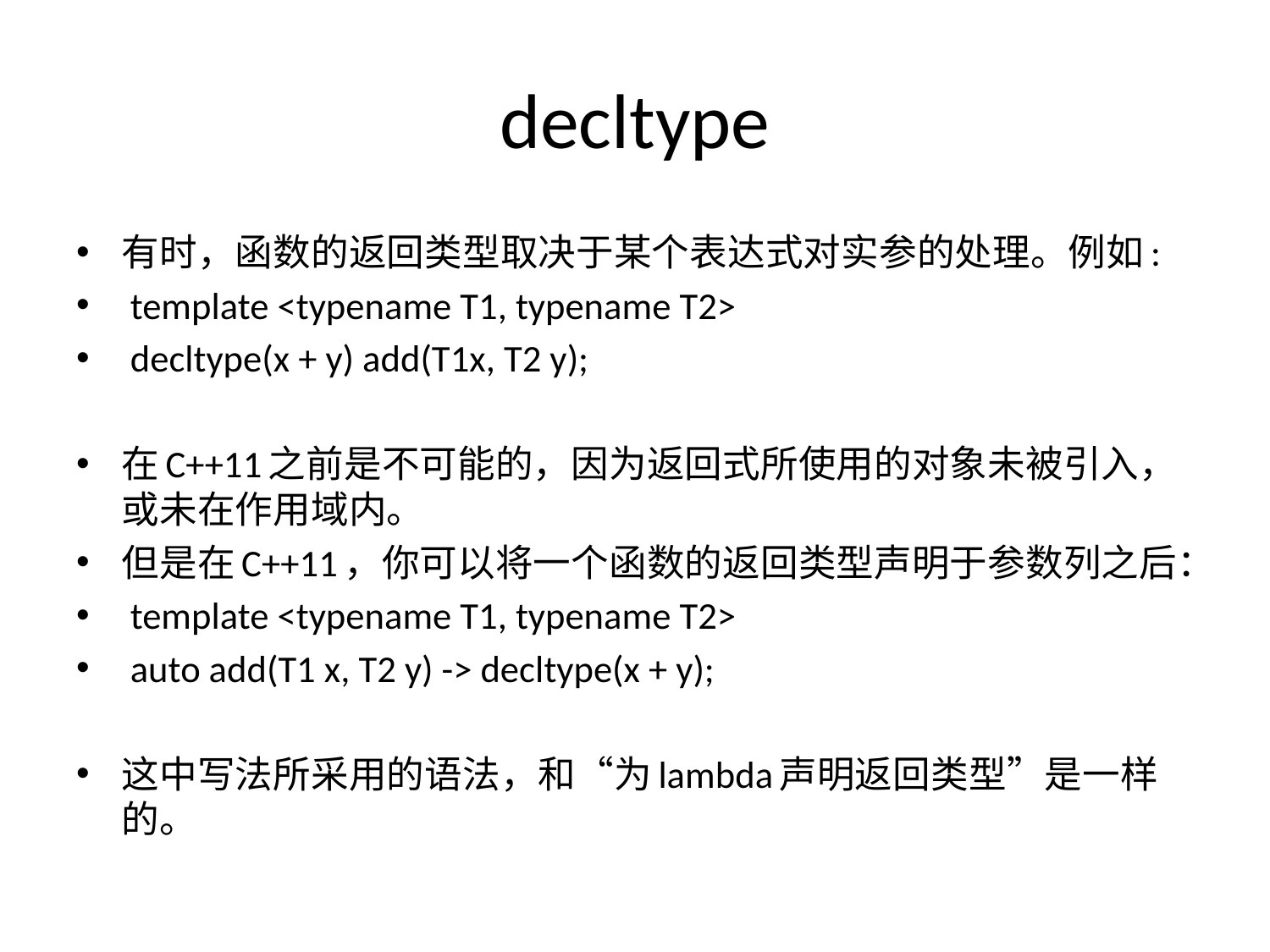

# decltype
有时，函数的返回类型取决于某个表达式对实参的处理。例如:
 template <typename T1, typename T2>
 decltype(x + y) add(T1x, T2 y);

在C++11之前是不可能的，因为返回式所使用的对象未被引入，或未在作用域内。
但是在C++11，你可以将一个函数的返回类型声明于参数列之后：
 template <typename T1, typename T2>
 auto add(T1 x, T2 y) -> decltype(x + y);

这中写法所采用的语法，和“为lambda声明返回类型”是一样的。